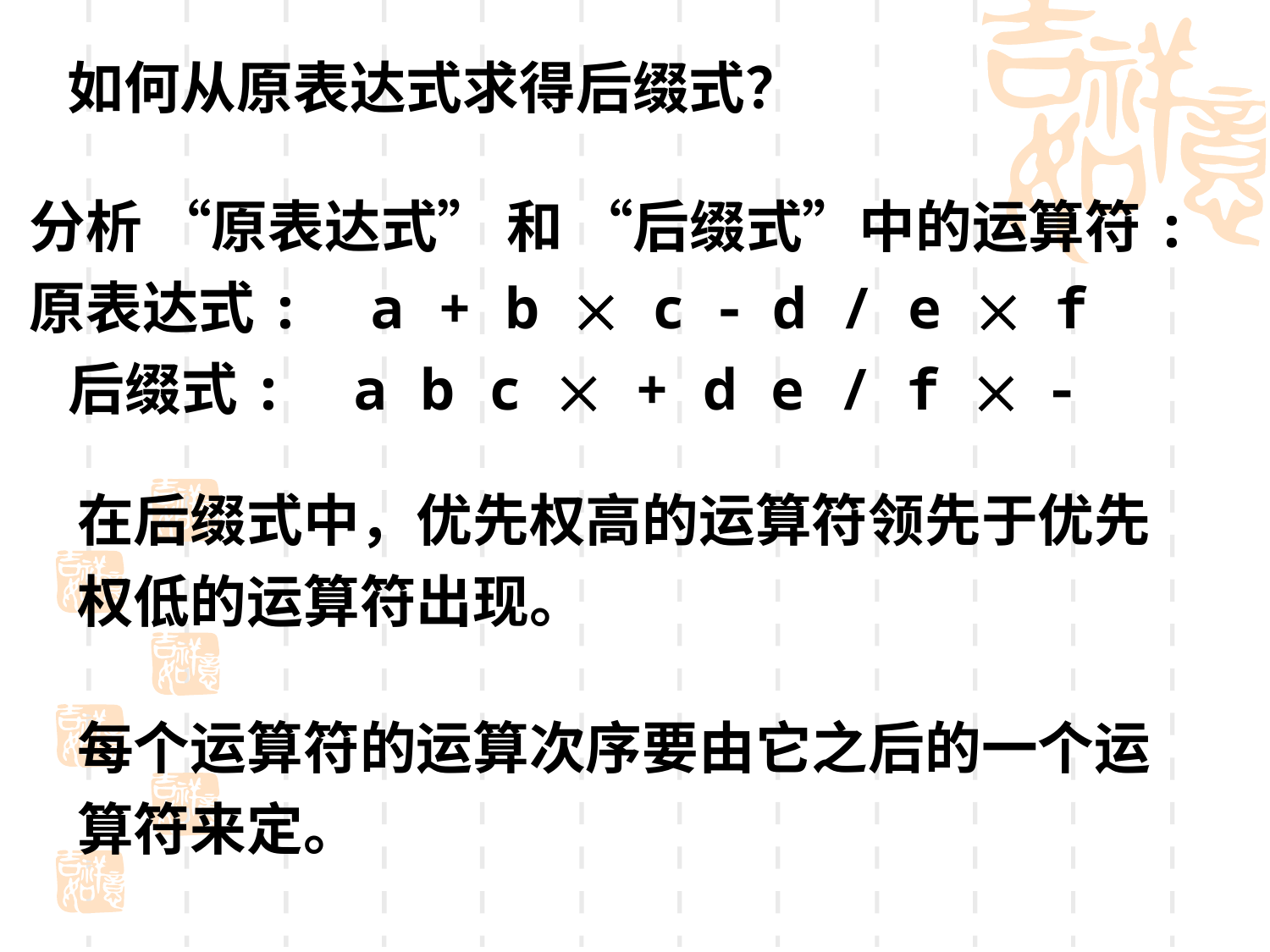

如何从原表达式求得后缀式？
分析 “原表达式” 和 “后缀式”中的运算符:
原表达式:  a + b × c − d / e × f
  后缀式:  a b c × + d e / f × −
在后缀式中，优先权高的运算符领先于优先权低的运算符出现。
每个运算符的运算次序要由它之后的一个运算符来定。